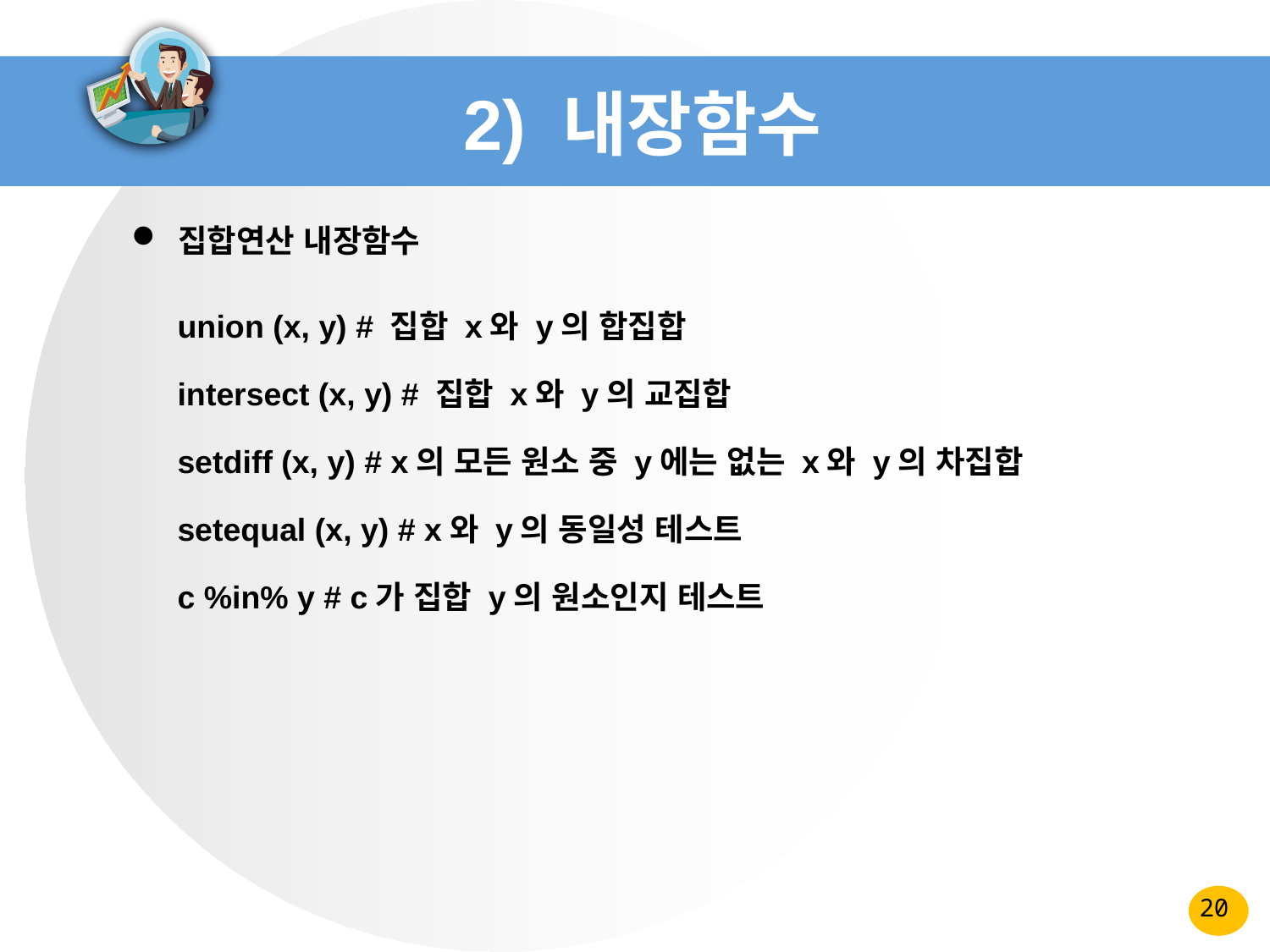

# 2) 내장함수
 집합연산 내장함수
union (x, y) # 집합 x와 y의 합집합
intersect (x, y) # 집합 x와 y의 교집합
setdiff (x, y) # x의 모든 원소 중 y에는 없는 x와 y의 차집합
setequal (x, y) # x와 y의 동일성 테스트
c %in% y # c가 집합 y의 원소인지 테스트
20